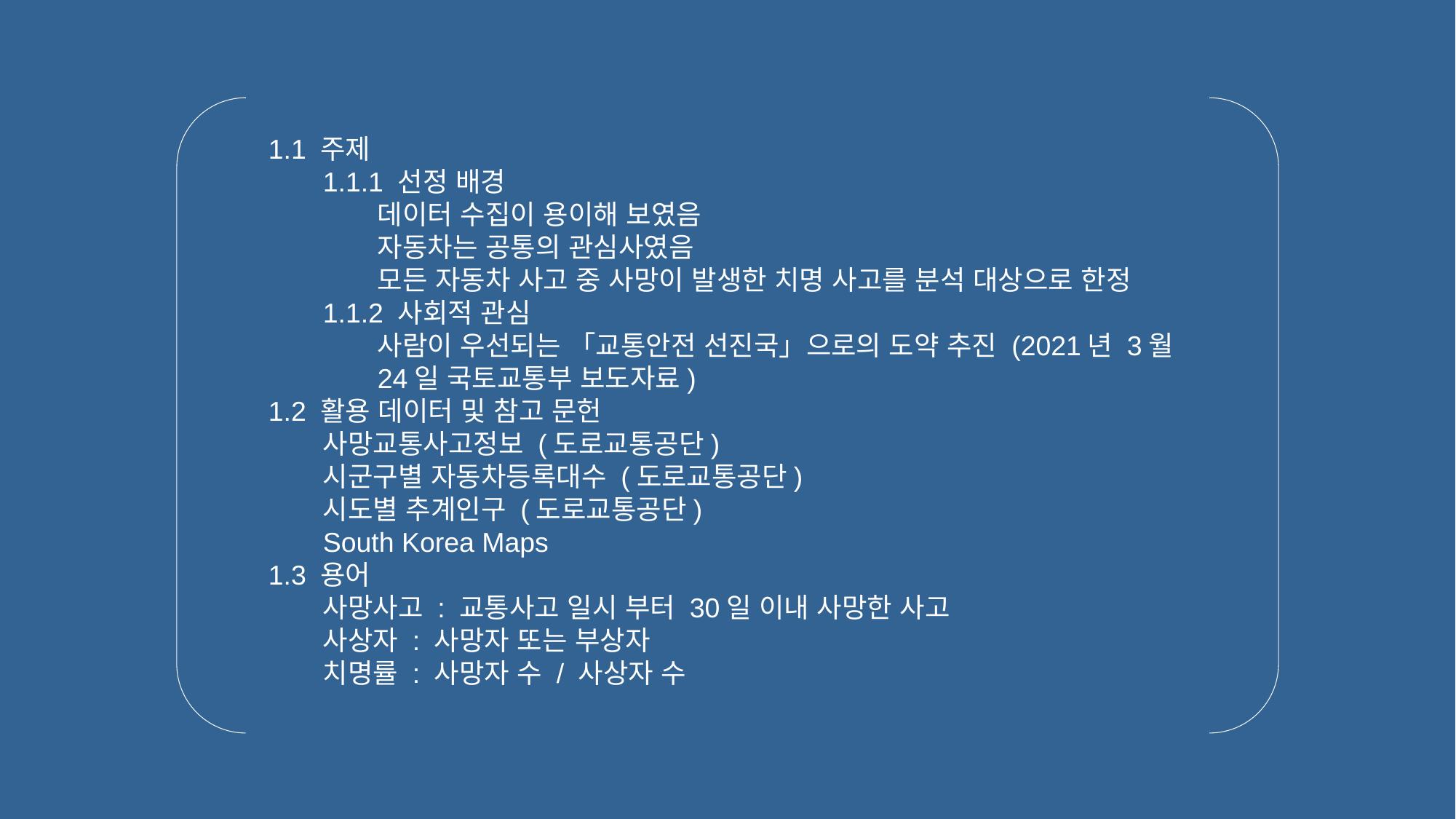

1.1 주제
1.1.1 선정 배경
데이터 수집이 용이해 보였음
자동차는 공통의 관심사였음
모든 자동차 사고 중 사망이 발생한 치명 사고를 분석 대상으로 한정
1.1.2 사회적 관심
사람이 우선되는 「교통안전 선진국」으로의 도약 추진 (2021년 3월 24일 국토교통부 보도자료)
1.2 활용 데이터 및 참고 문헌
사망교통사고정보 (도로교통공단)
시군구별 자동차등록대수 (도로교통공단)
시도별 추계인구 (도로교통공단)
South Korea Maps
1.3 용어
사망사고 : 교통사고 일시 부터 30일 이내 사망한 사고
사상자 : 사망자 또는 부상자
치명률 : 사망자 수 / 사상자 수